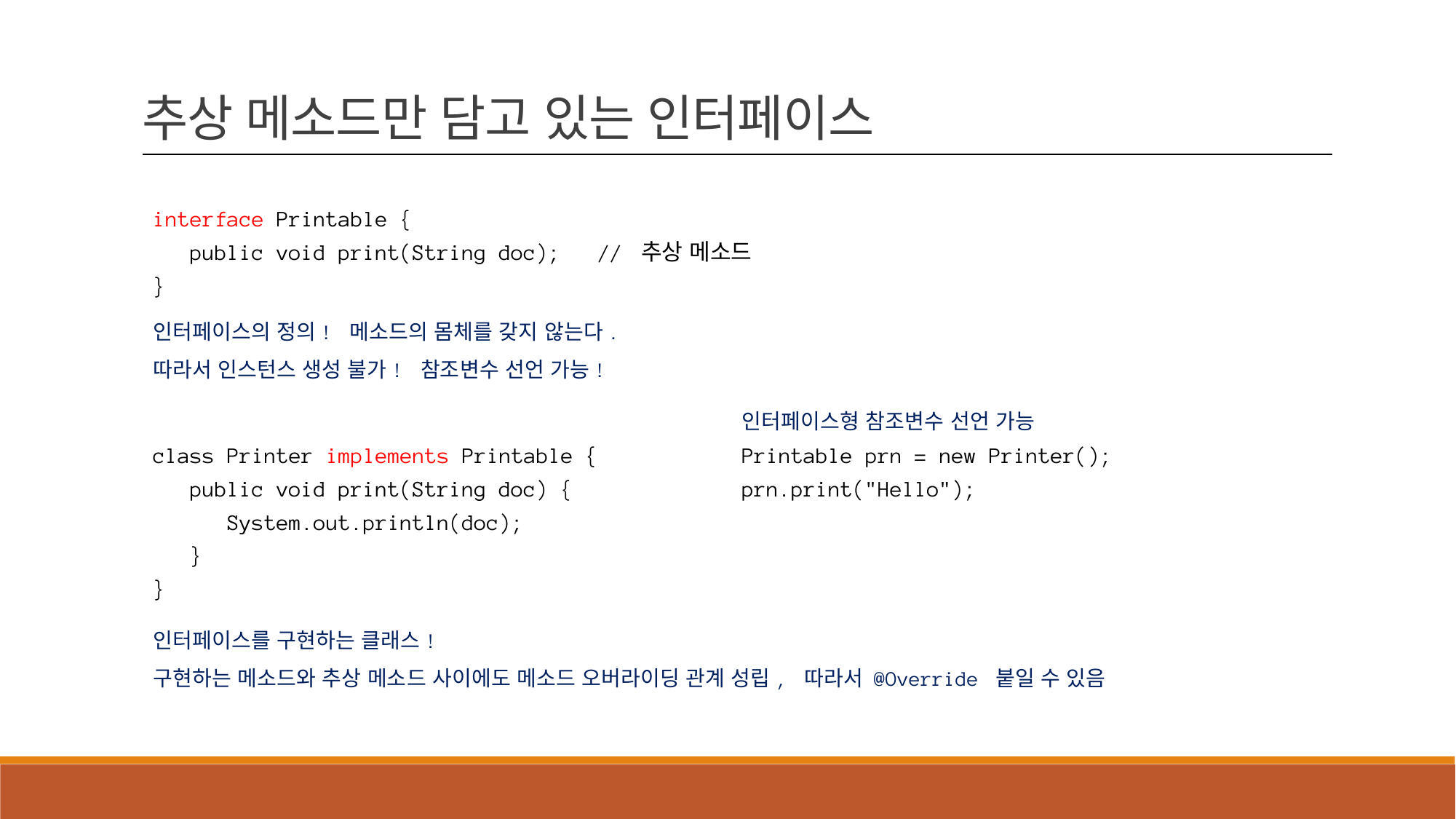

추상 메소드만 담고 있는 인터페이스
interface Printable {
   public void print(String doc);   // 추상 메소드
}
인터페이스의 정의! 메소드의 몸체를 갖지 않는다.
따라서 인스턴스 생성 불가! 참조변수 선언 가능!
인터페이스형 참조변수 선언 가능
class Printer implements Printable {
   public void print(String doc) {
      System.out.println(doc);
   }
}
Printable prn = new Printer();
prn.print("Hello");
인터페이스를 구현하는 클래스!
구현하는 메소드와 추상 메소드 사이에도 메소드 오버라이딩 관계 성립, 따라서 @Override 붙일 수 있음